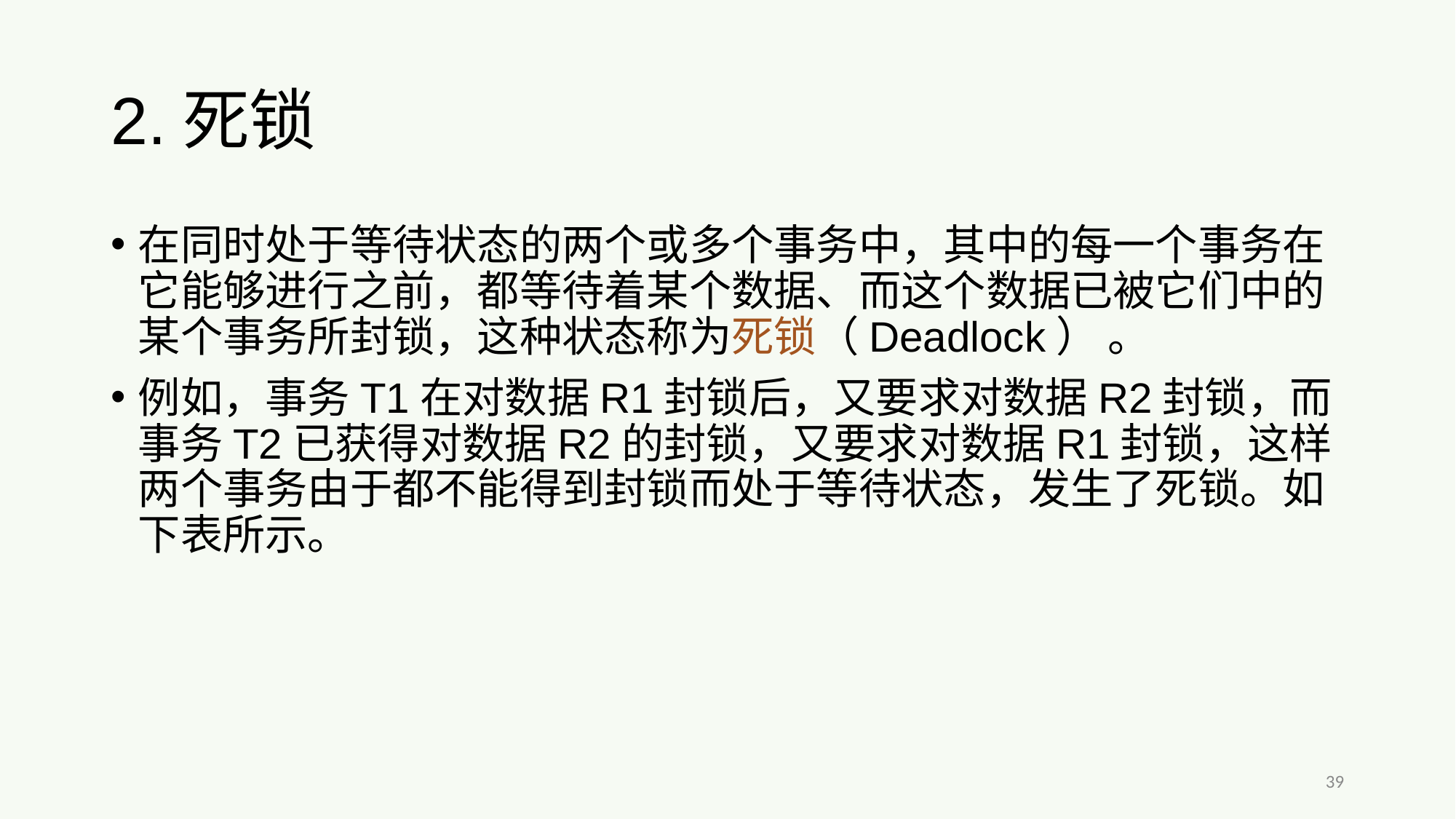

# 2.死锁
在同时处于等待状态的两个或多个事务中，其中的每一个事务在它能够进行之前，都等待着某个数据、而这个数据已被它们中的某个事务所封锁，这种状态称为死锁（Deadlock） 。
例如，事务T1在对数据R1封锁后，又要求对数据R2封锁，而事务T2已获得对数据R2的封锁，又要求对数据R1封锁，这样两个事务由于都不能得到封锁而处于等待状态，发生了死锁。如下表所示。

39